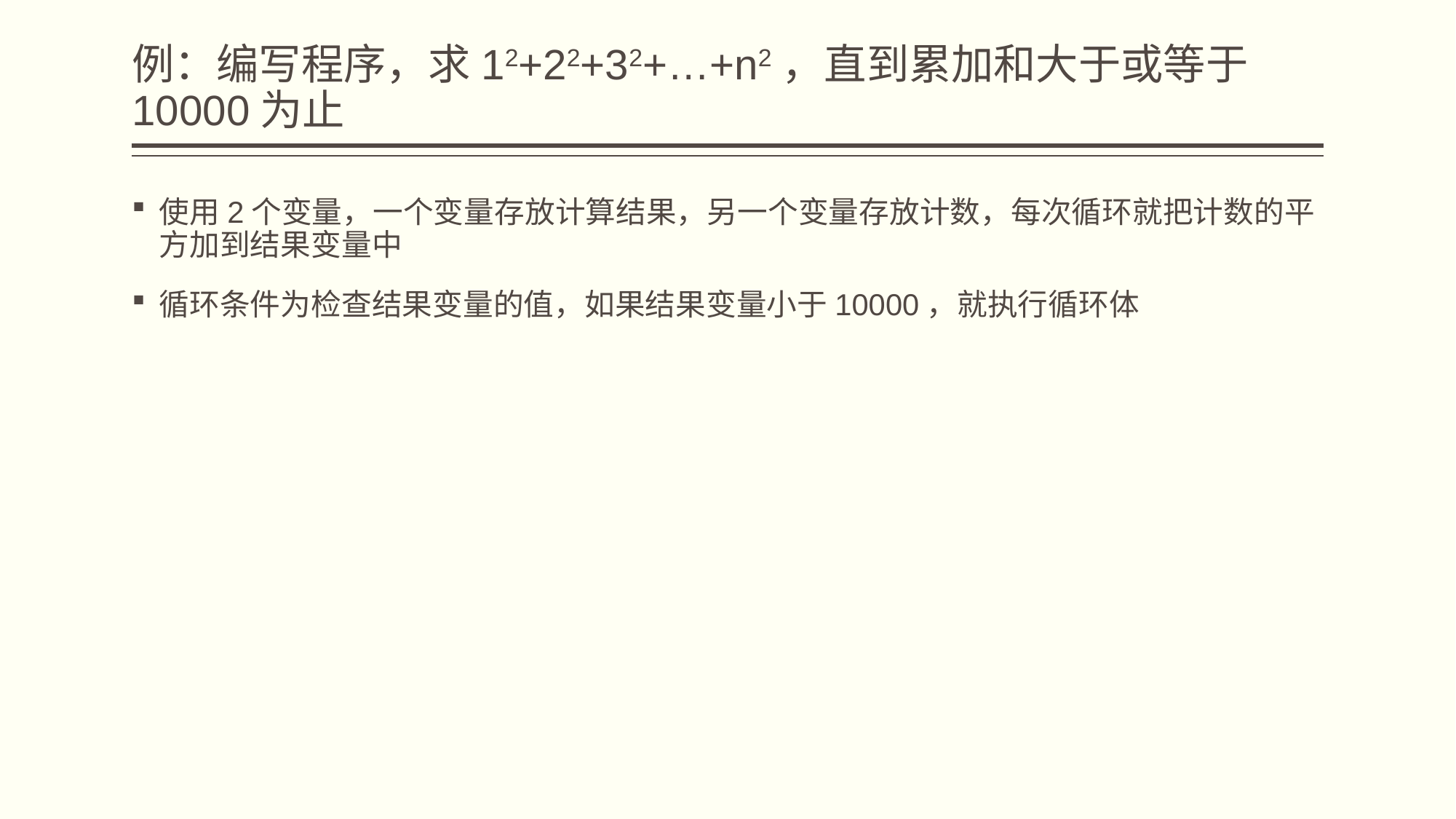

# 例：编写程序，求12+22+32+…+n2，直到累加和大于或等于10000为止
使用2个变量，一个变量存放计算结果，另一个变量存放计数，每次循环就把计数的平方加到结果变量中
循环条件为检查结果变量的值，如果结果变量小于10000，就执行循环体